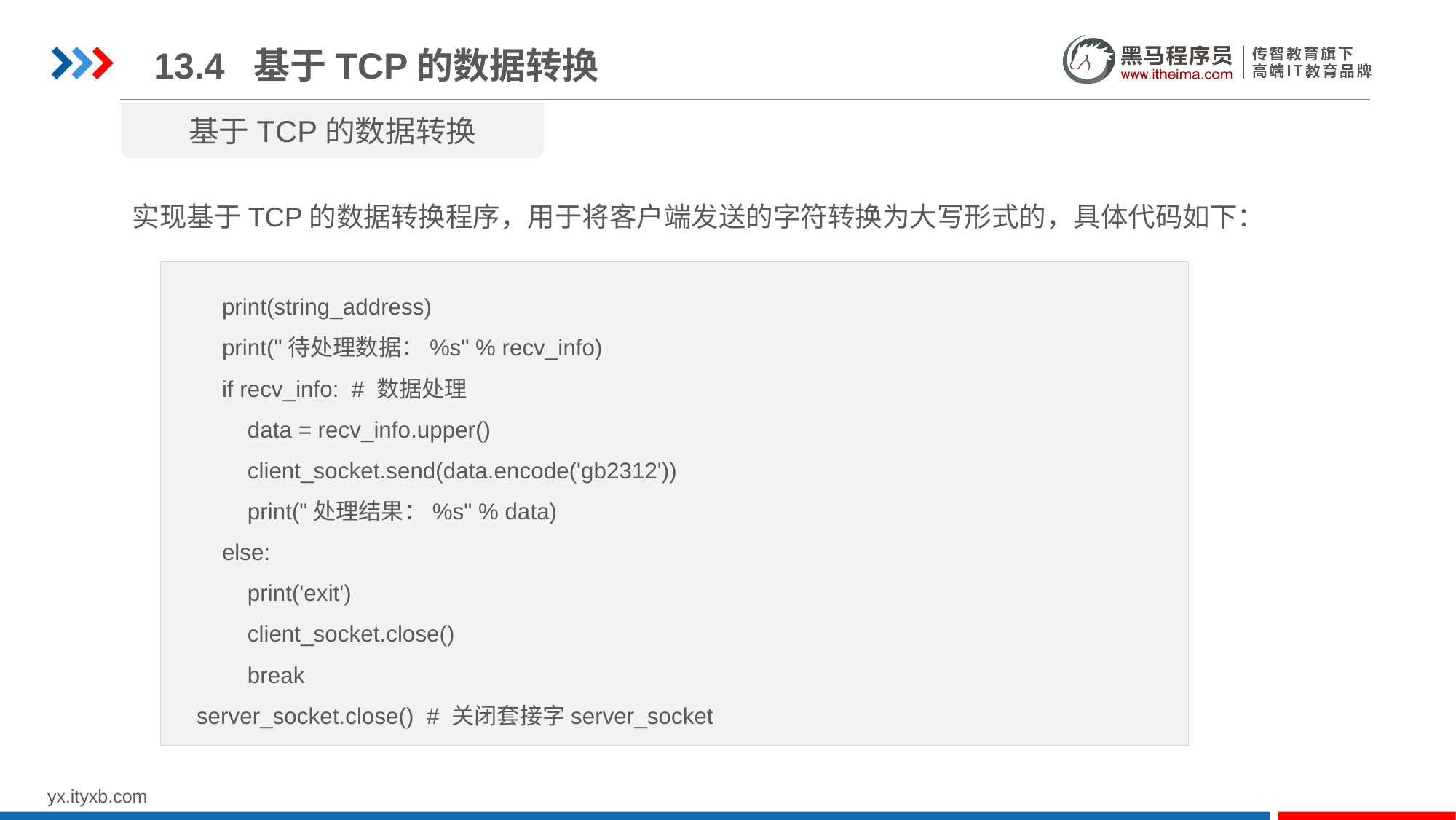

13.4  基于TCP的数据转换

基于TCP的数据转换
实现基于TCP的数据转换程序，用于将客户端发送的字符转换为大写形式的，具体代码如下：
        print(string_address)
        print("待处理数据：%s" % recv_info)
        if recv_info:  # 数据处理
            data = recv_info.upper()
            client_socket.send(data.encode('gb2312'))
            print("处理结果：%s" % data)
        else:
            print('exit')
            client_socket.close()
            break
    server_socket.close()  # 关闭套接字server_socket